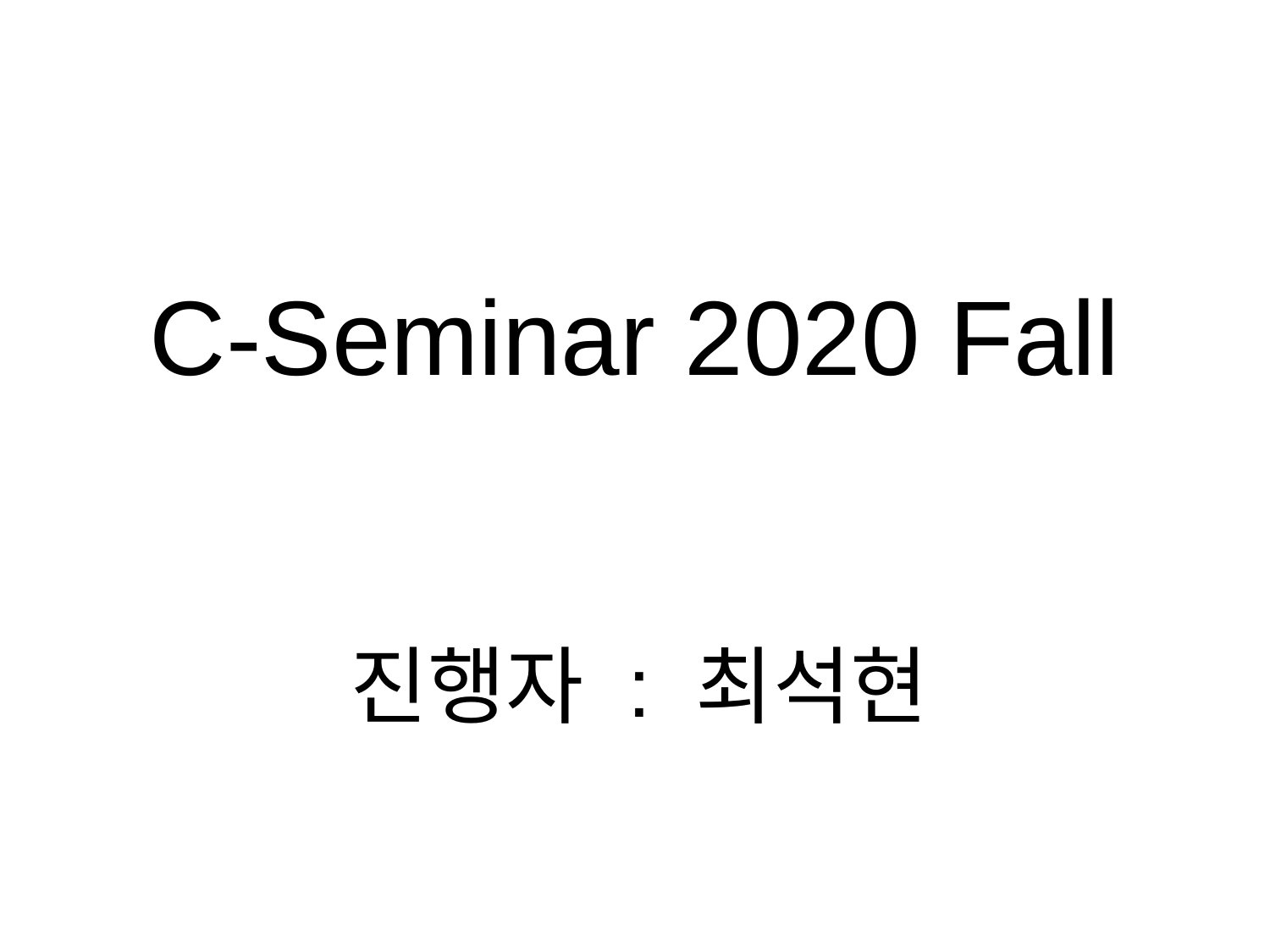

# C-Seminar 2020 Fall
진행자 : 최석현